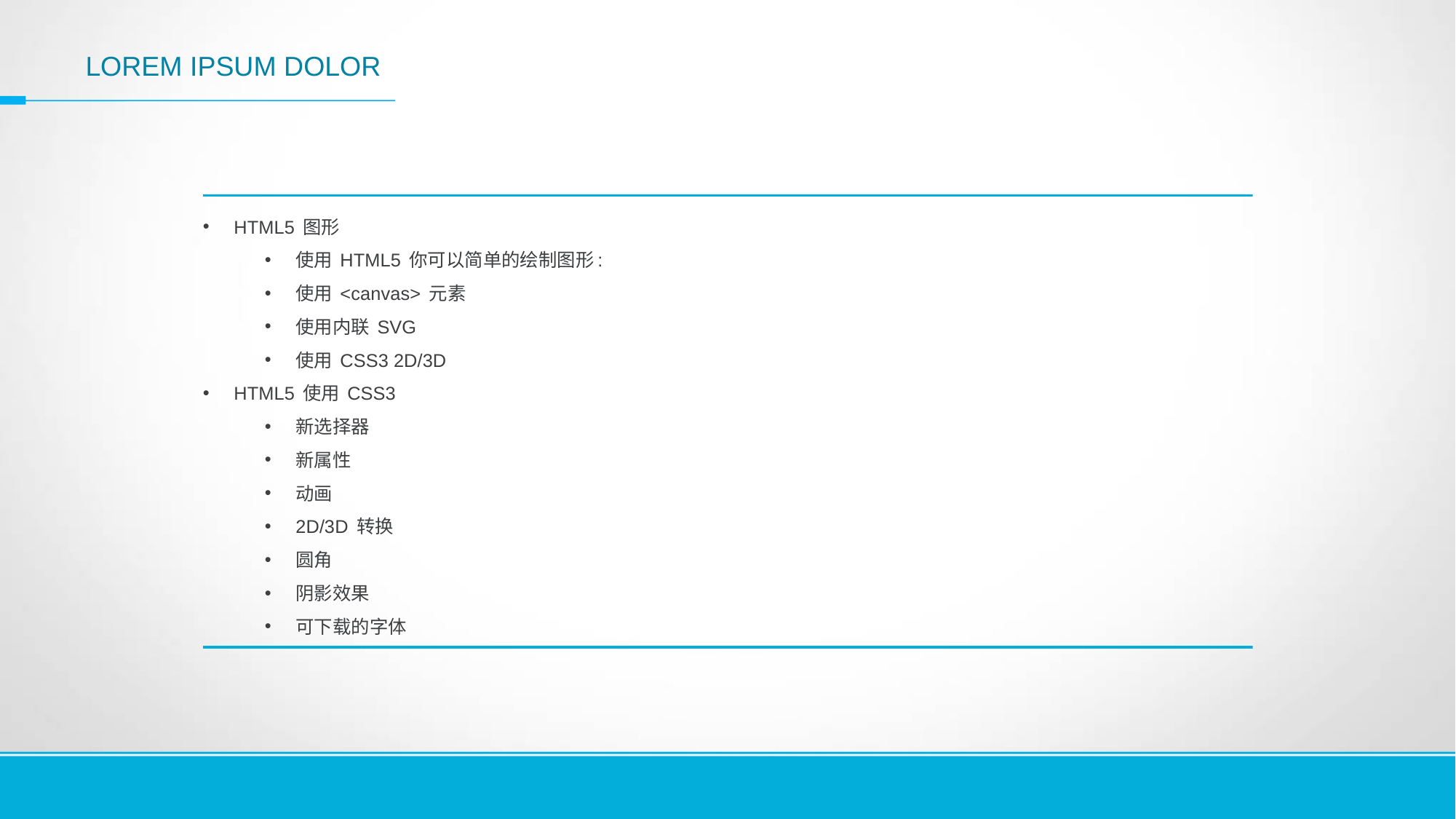

LOREM IPSUM DOLOR
HTML5 图形
使用 HTML5 你可以简单的绘制图形:
使用 <canvas> 元素
使用内联 SVG
使用 CSS3 2D/3D
HTML5 使用 CSS3
新选择器
新属性
动画
2D/3D 转换
圆角
阴影效果
可下载的字体